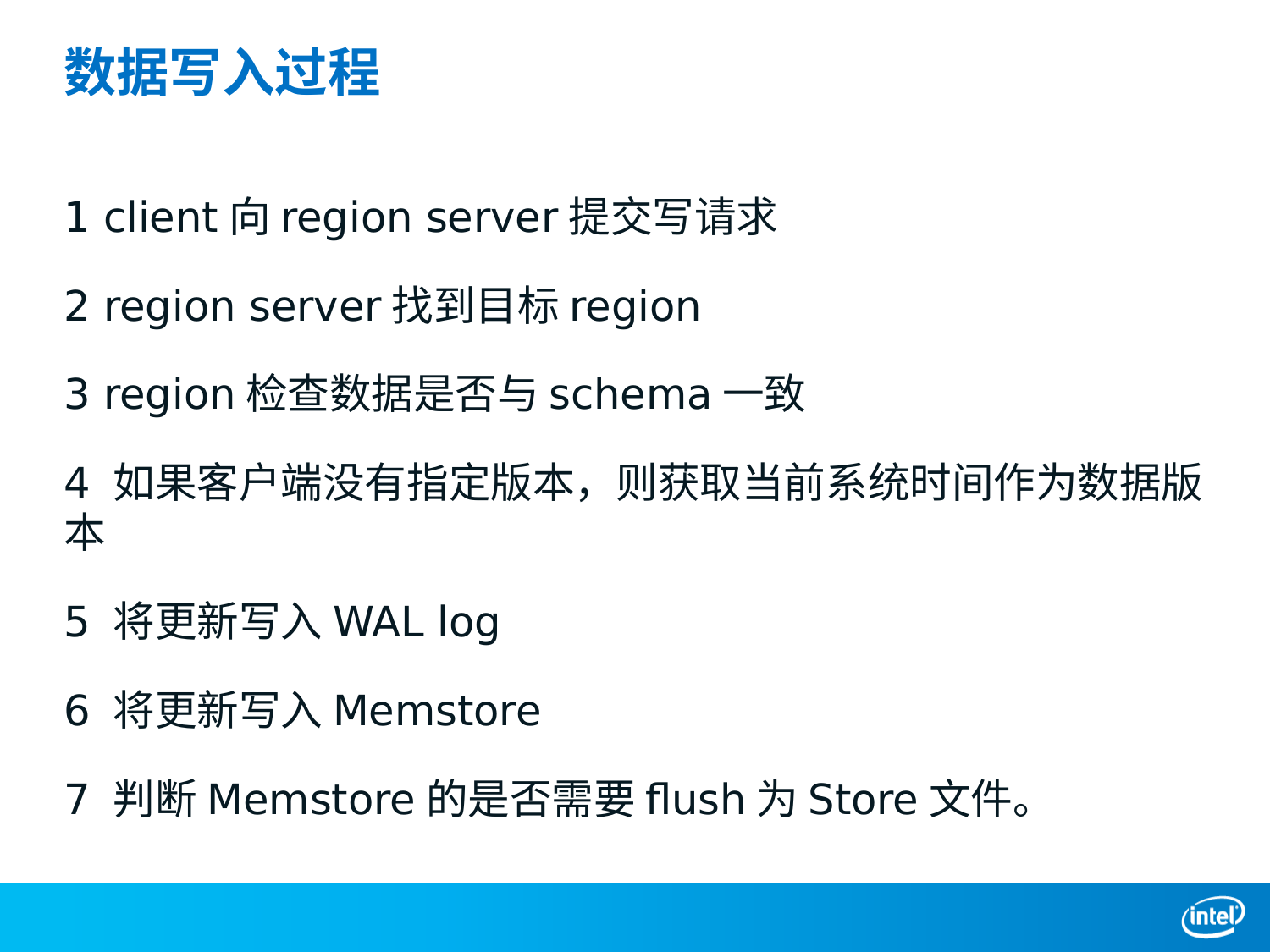

# 数据写入过程
1 client向region server提交写请求
2 region server找到目标region
3 region检查数据是否与schema一致
4 如果客户端没有指定版本，则获取当前系统时间作为数据版本
5 将更新写入WAL log
6 将更新写入Memstore
7 判断Memstore的是否需要flush为Store文件。